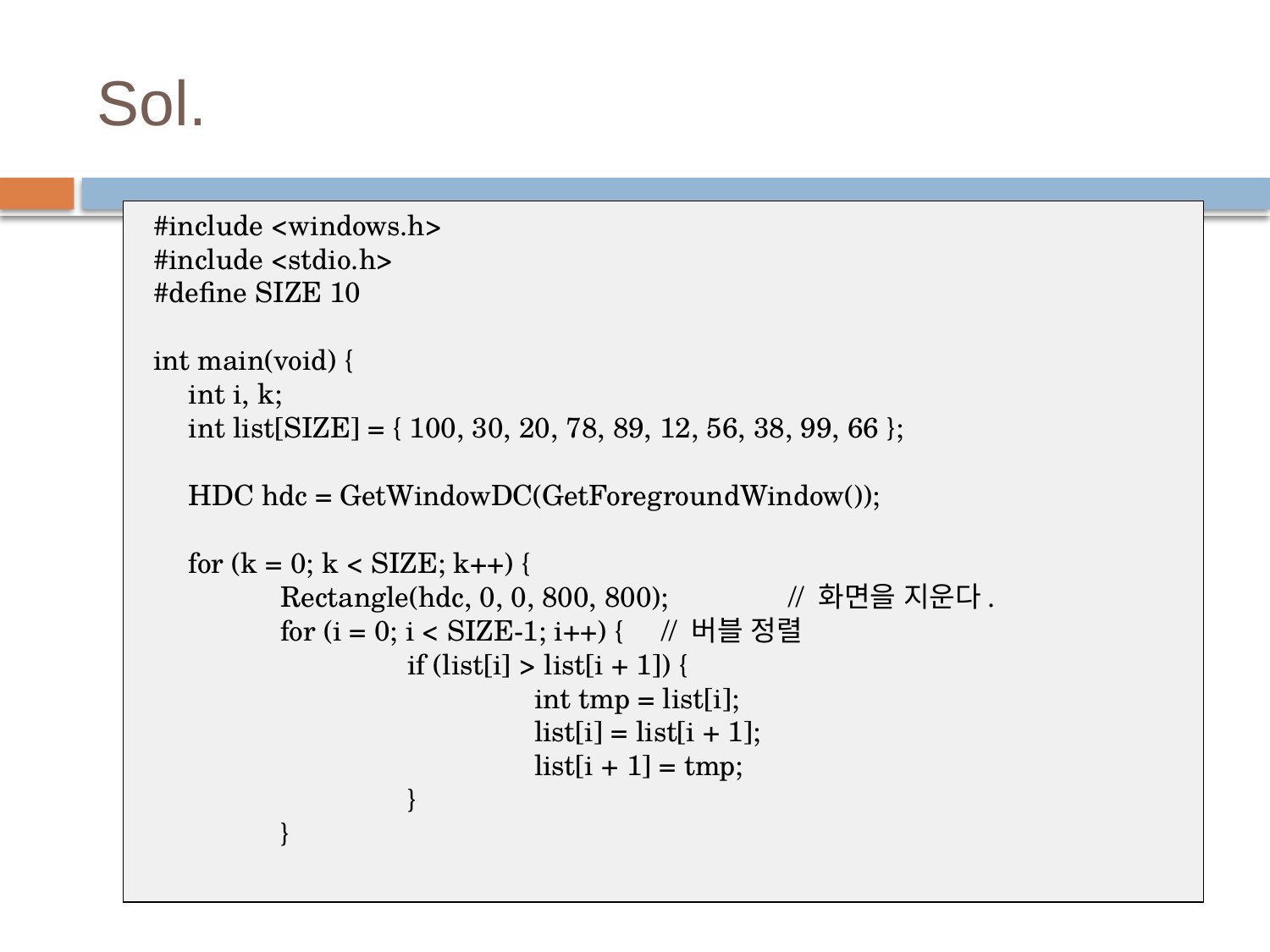

# Sol.
#include <windows.h>
#include <stdio.h>
#define SIZE 10

int main(void) {
	int i, k;
	int list[SIZE] = { 100, 30, 20, 78, 89, 12, 56, 38, 99, 66 };

	HDC hdc = GetWindowDC(GetForegroundWindow());

	for (k = 0; k < SIZE; k++) {
		Rectangle(hdc, 0, 0, 800, 800);	// 화면을 지운다.
		for (i = 0; i < SIZE-1; i++) {	// 버블 정렬
			if (list[i] > list[i + 1]) {
				int tmp = list[i];
				list[i] = list[i + 1];
				list[i + 1] = tmp;
			}
		}